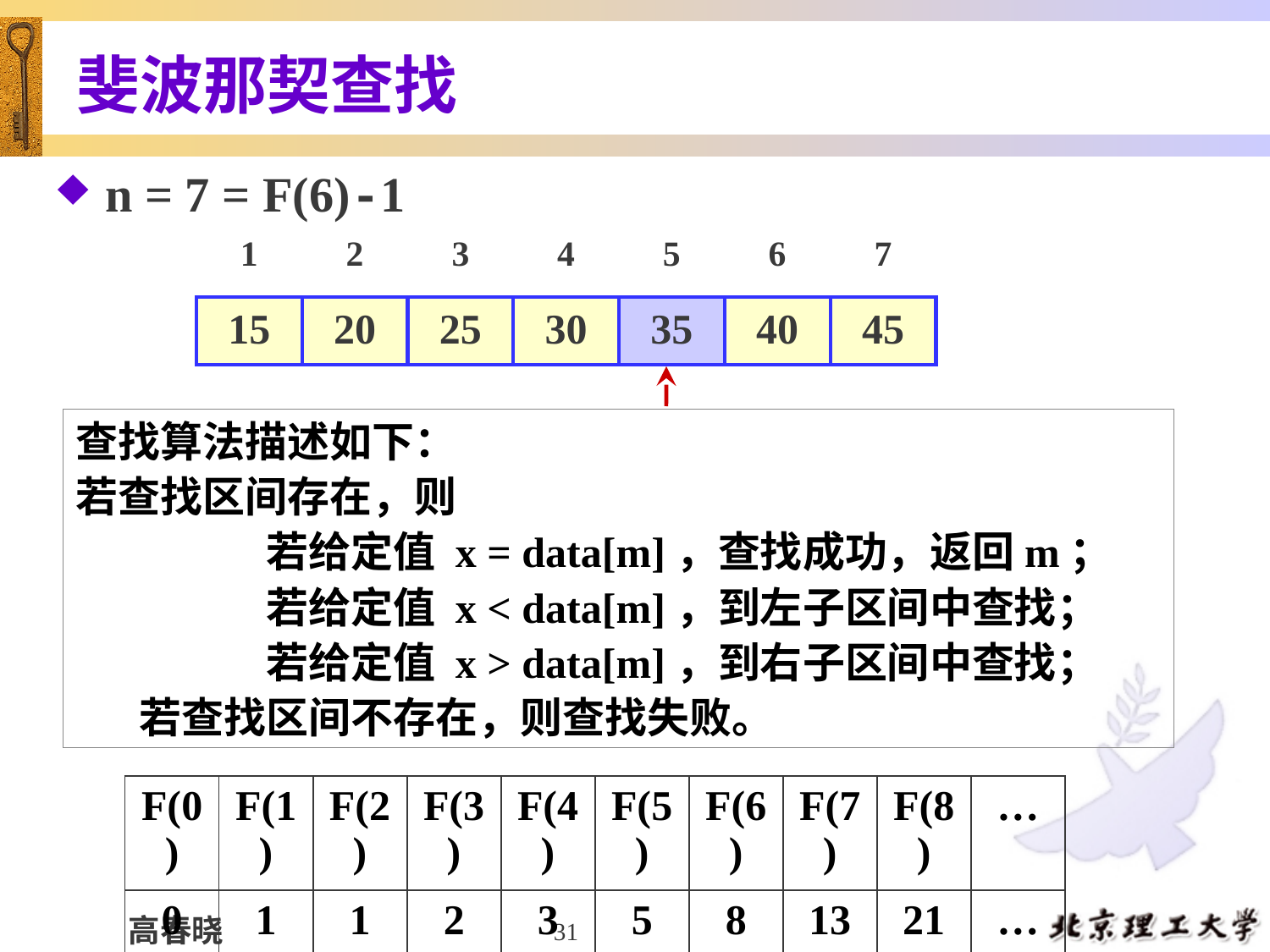

# 斐波那契查找
n = 7 = F(6)-1
| 1 | 2 | 3 | 4 | 5 | 6 | 7 |
| --- | --- | --- | --- | --- | --- | --- |
| 15 | 20 | 25 | 30 | 35 | 40 | 45 |

查找算法描述如下：
若查找区间存在，则
	若给定值 x = data[m]，查找成功，返回m；
	若给定值 x < data[m]，到左子区间中查找；
	若给定值 x > data[m]，到右子区间中查找；
若查找区间不存在，则查找失败。
| F(0) | F(1) | F(2) | F(3) | F(4) | F(5) | F(6) | F(7) | F(8) | … |
| --- | --- | --- | --- | --- | --- | --- | --- | --- | --- |
| 0 | 1 | 1 | 2 | 3 | 5 | 8 | 13 | 21 | … |
31